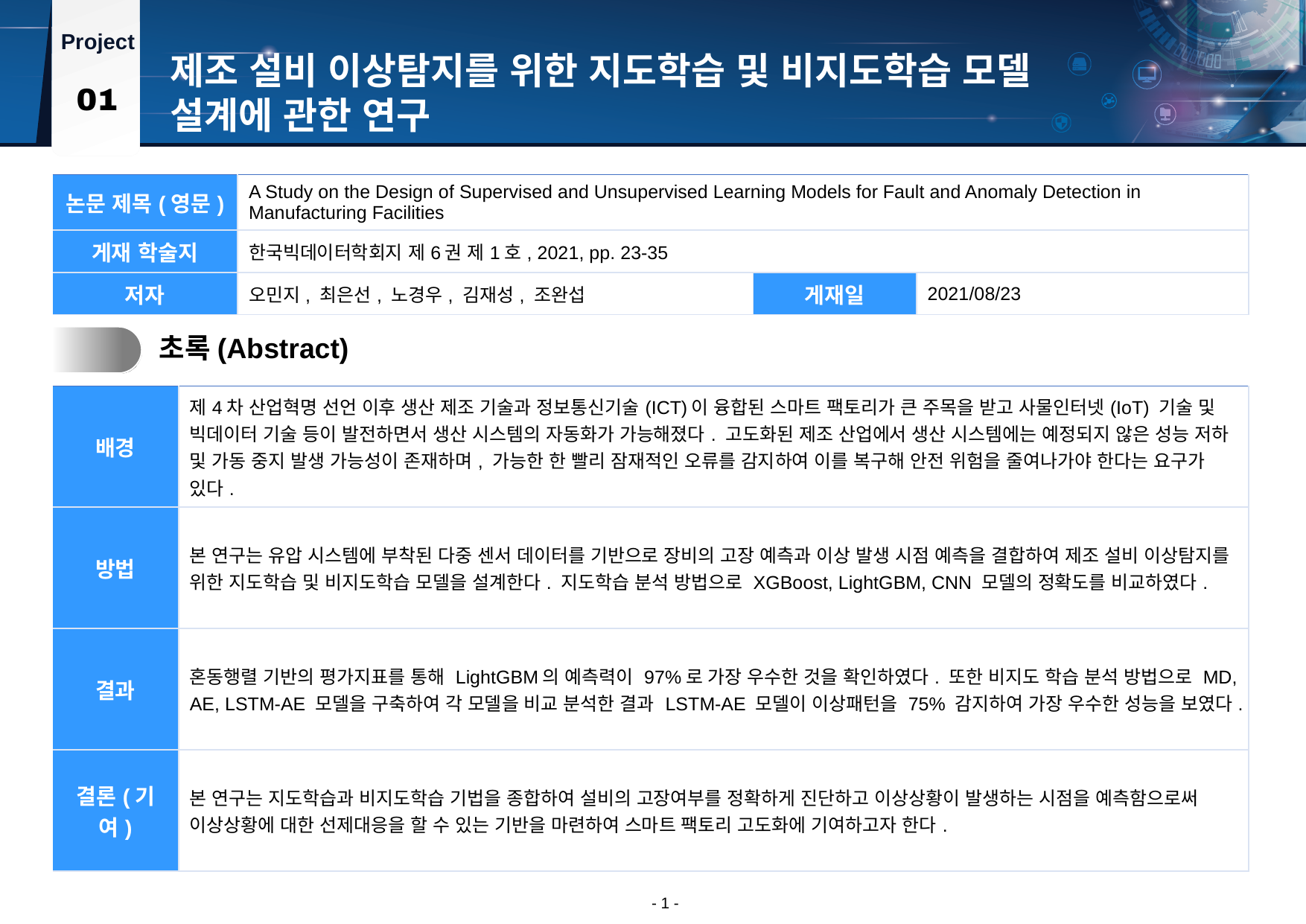

제조 설비 이상탐지를 위한 지도학습 및 비지도학습 모델 설계에 관한 연구
01
| 논문 제목(영문) | A Study on the Design of Supervised and Unsupervised Learning Models for Fault and Anomaly Detection in Manufacturing Facilities |  |  |
| --- | --- | --- | --- |
| 게재 학술지 | 한국빅데이터학회지 제6권 제1호, 2021, pp. 23-35 |  |  |
| 저자 | 오민지, 최은선, 노경우, 김재성, 조완섭 | 게재일 | 2021/08/23 |

1.
초록(Abstract)
| 배경 | 제4차 산업혁명 선언 이후 생산 제조 기술과 정보통신기술(ICT)이 융합된 스마트 팩토리가 큰 주목을 받고 사물인터넷(IoT) 기술 및 빅데이터 기술 등이 발전하면서 생산 시스템의 자동화가 가능해졌다. 고도화된 제조 산업에서 생산 시스템에는 예정되지 않은 성능 저하 및 가동 중지 발생 가능성이 존재하며, 가능한 한 빨리 잠재적인 오류를 감지하여 이를 복구해 안전 위험을 줄여나가야 한다는 요구가 있다. |
| --- | --- |
| 방법 | 본 연구는 유압 시스템에 부착된 다중 센서 데이터를 기반으로 장비의 고장 예측과 이상 발생 시점 예측을 결합하여 제조 설비 이상탐지를 위한 지도학습 및 비지도학습 모델을 설계한다. 지도학습 분석 방법으로 XGBoost, LightGBM, CNN 모델의 정확도를 비교하였다. |
| 결과 | 혼동행렬 기반의 평가지표를 통해 LightGBM의 예측력이 97%로 가장 우수한 것을 확인하였다. 또한 비지도 학습 분석 방법으로 MD, AE, LSTM-AE 모델을 구축하여 각 모델을 비교 분석한 결과 LSTM-AE 모델이 이상패턴을 75% 감지하여 가장 우수한 성능을 보였다. |
| 결론(기여) | 본 연구는 지도학습과 비지도학습 기법을 종합하여 설비의 고장여부를 정확하게 진단하고 이상상황이 발생하는 시점을 예측함으로써 이상상황에 대한 선제대응을 할 수 있는 기반을 마련하여 스마트 팩토리 고도화에 기여하고자 한다. |
- 1 -